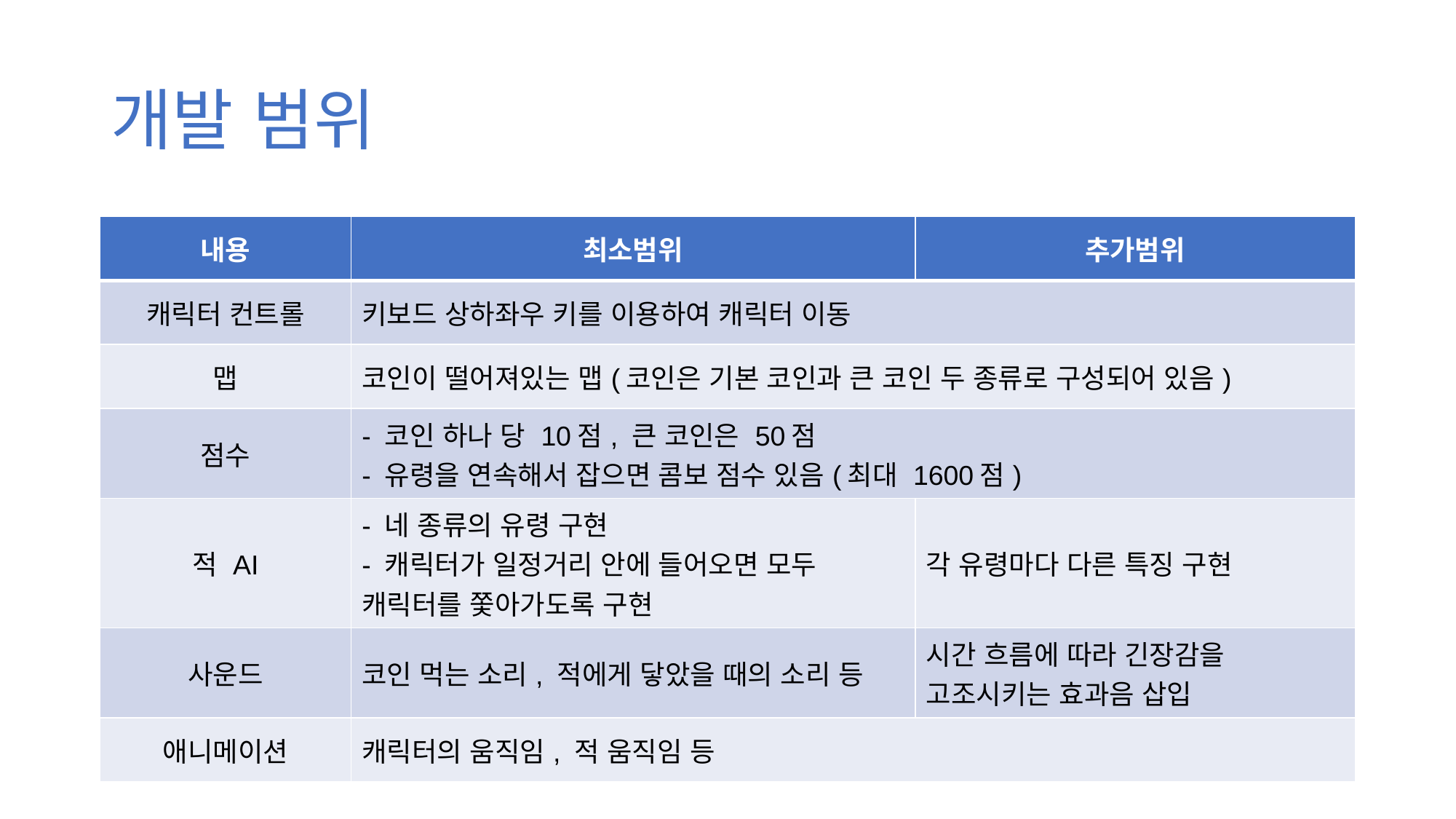

# 개발 범위
| 내용 | 최소범위 | 추가범위 |
| --- | --- | --- |
| 캐릭터 컨트롤 | 키보드 상하좌우 키를 이용하여 캐릭터 이동 |  |
| 맵 | 코인이 떨어져있는 맵(코인은 기본 코인과 큰 코인 두 종류로 구성되어 있음) |  |
| 점수 | - 코인 하나 당 10점, 큰 코인은 50점 - 유령을 연속해서 잡으면 콤보 점수 있음(최대 1600점) |  |
| 적 AI | - 네 종류의 유령 구현 - 캐릭터가 일정거리 안에 들어오면 모두 캐릭터를 쫓아가도록 구현 | 각 유령마다 다른 특징 구현 |
| 사운드 | 코인 먹는 소리, 적에게 닿았을 때의 소리 등 | 시간 흐름에 따라 긴장감을 고조시키는 효과음 삽입 |
| 애니메이션 | 캐릭터의 움직임, 적 움직임 등 |  |